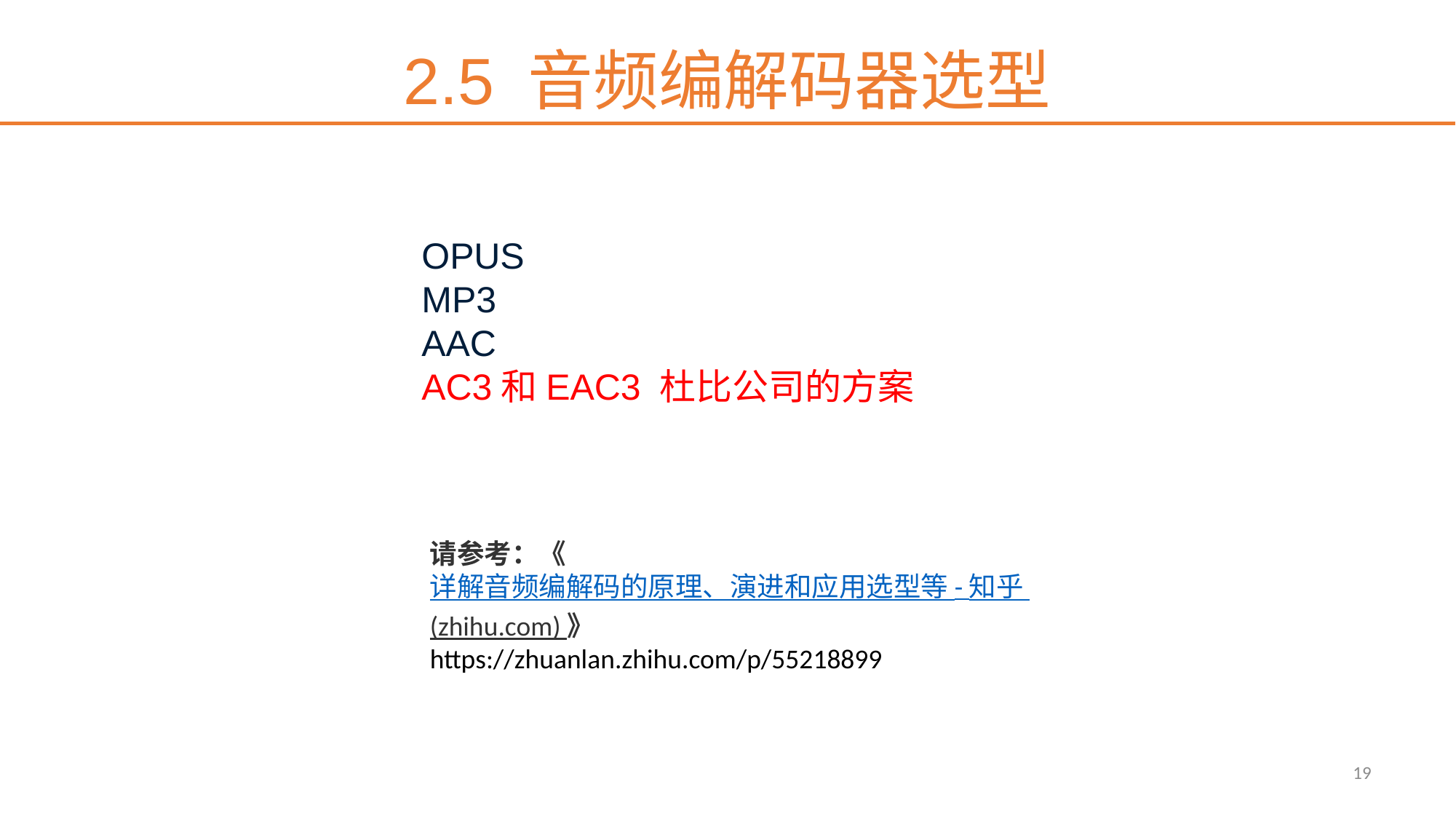

# 2.5 音频编解码器选型
OPUS
MP3
AAC
AC3和EAC3 杜比公司的方案
请参考：《详解音频编解码的原理、演进和应用选型等 - 知乎 (zhihu.com) 》
https://zhuanlan.zhihu.com/p/55218899
19